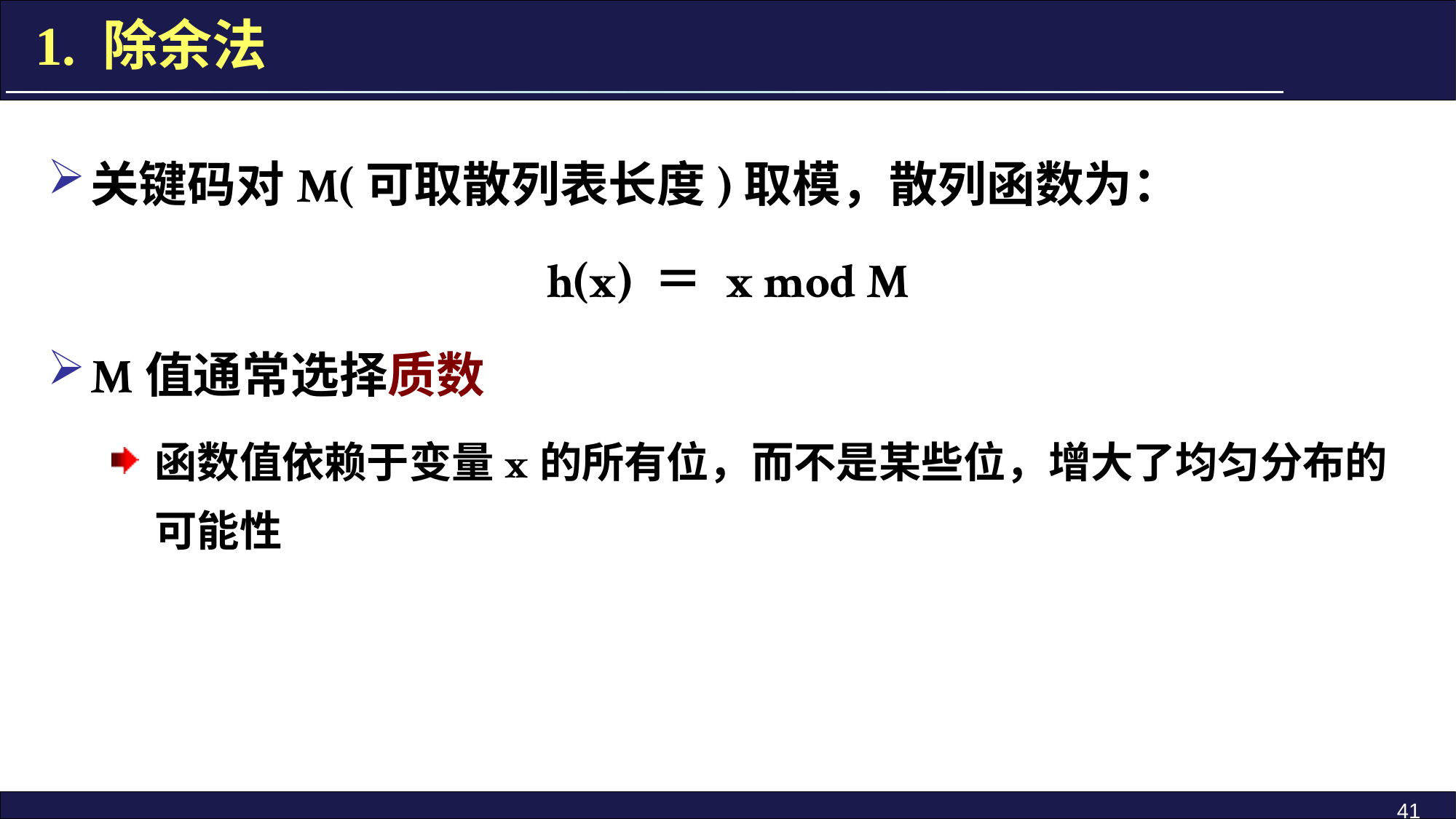

1. 除余法
关键码对M(可取散列表长度)取模，散列函数为：
h(x) ＝ x mod M
M值通常选择质数
函数值依赖于变量x的所有位，而不是某些位，增大了均匀分布的可能性
41